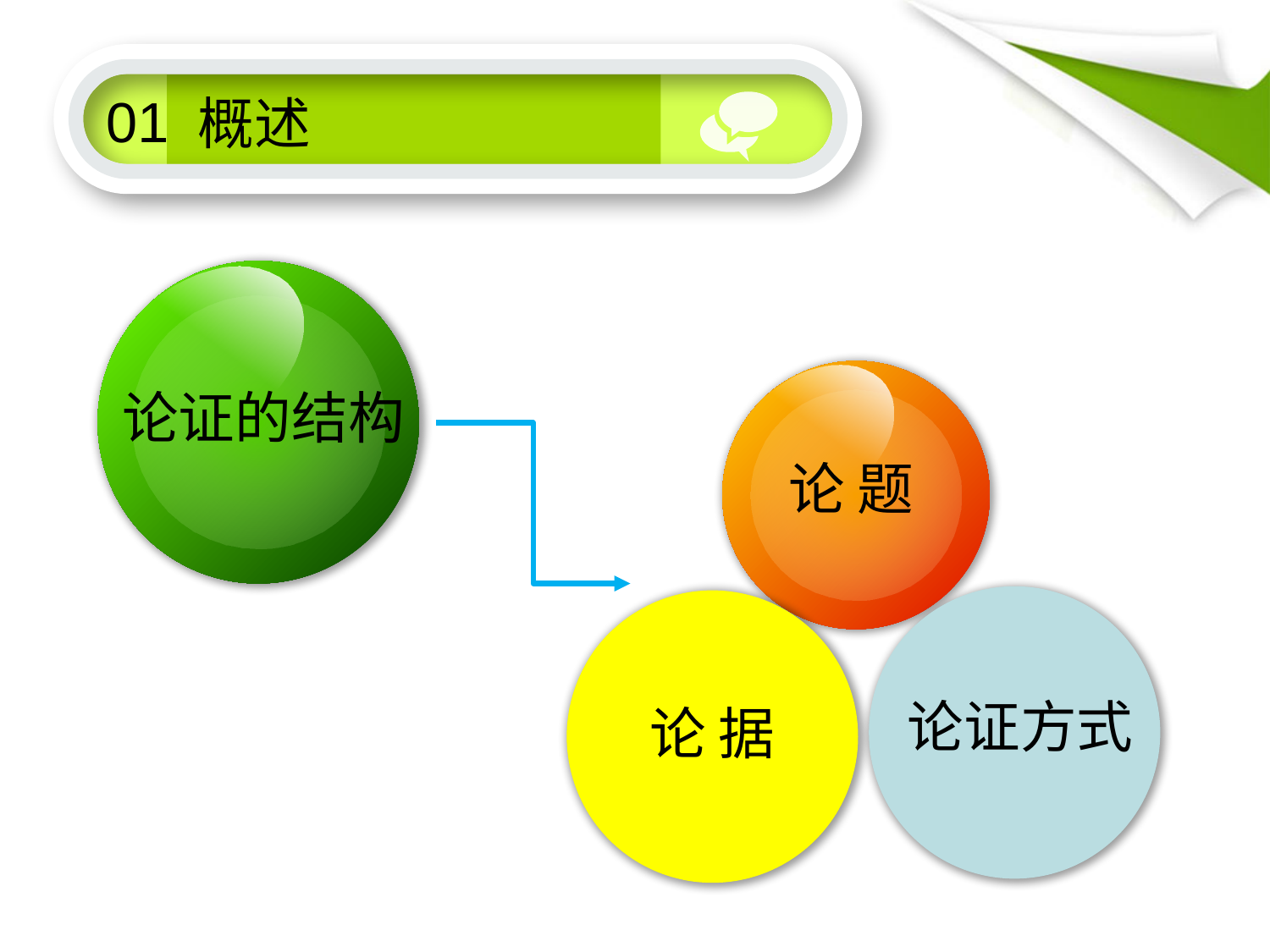

01
概述

A  —  B
B  —  A

论证的结构
论 题

论证方式
论 据